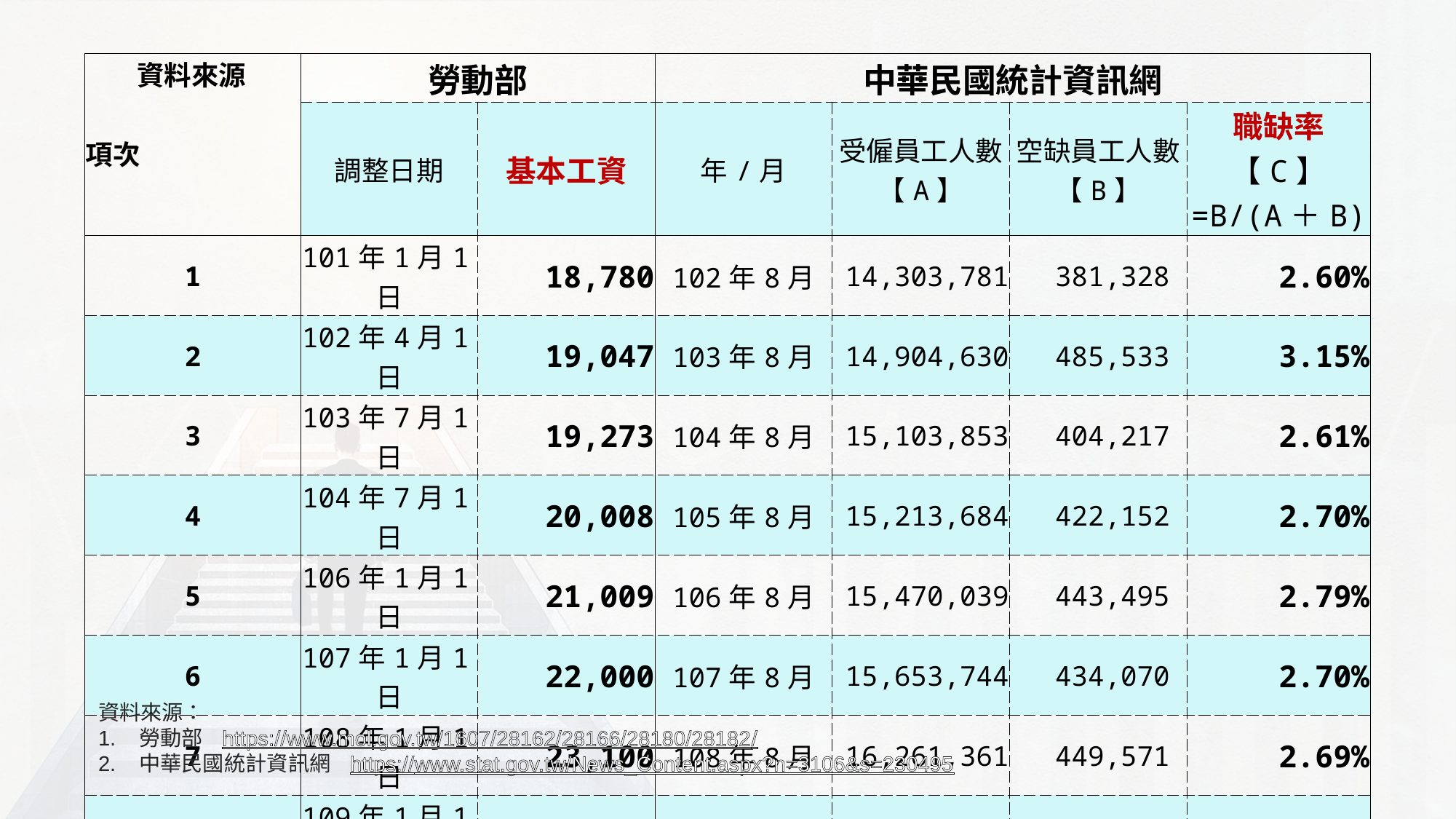

| 資料來源 項次 | 勞動部 |  | 中華民國統計資訊網 |  |  |  |
| --- | --- | --- | --- | --- | --- | --- |
|  | 調整日期 | 基本工資 | 年/月 | 受僱員工人數【A】 | 空缺員工人數【B】 | 職缺率【C】 =B/(A＋B) |
| 1 | 101年1月1日 | 18,780 | 102年8月 | 14,303,781 | 381,328 | 2.60% |
| 2 | 102年4月1日 | 19,047 | 103年8月 | 14,904,630 | 485,533 | 3.15% |
| 3 | 103年7月1日 | 19,273 | 104年8月 | 15,103,853 | 404,217 | 2.61% |
| 4 | 104年7月1日 | 20,008 | 105年8月 | 15,213,684 | 422,152 | 2.70% |
| 5 | 106年1月1日 | 21,009 | 106年8月 | 15,470,039 | 443,495 | 2.79% |
| 6 | 107年1月1日 | 22,000 | 107年8月 | 15,653,744 | 434,070 | 2.70% |
| 7 | 108年1月1日 | 23,100 | 108年8月 | 16,261,361 | 449,571 | 2.69% |
| 8 | 109年1月1日 | 23,800 | 109年8月 | 16,271,622 | 453,783 | 2.71% |
| 9 | 110年1月1日 | 24,000 | 110年8月 | 16,509,517 | 509,922 | 3.00% |
| 10 | 111年1月1日 | 25,250 | 111年8月 | 16,713,173 | 469,272 | 2.73% |
資料來源：
勞動部   https://www.mol.gov.tw/1607/28162/28166/28180/28182/
中華民國統計資訊網   https://www.stat.gov.tw/News_Content.aspx?n=3106&s=230495